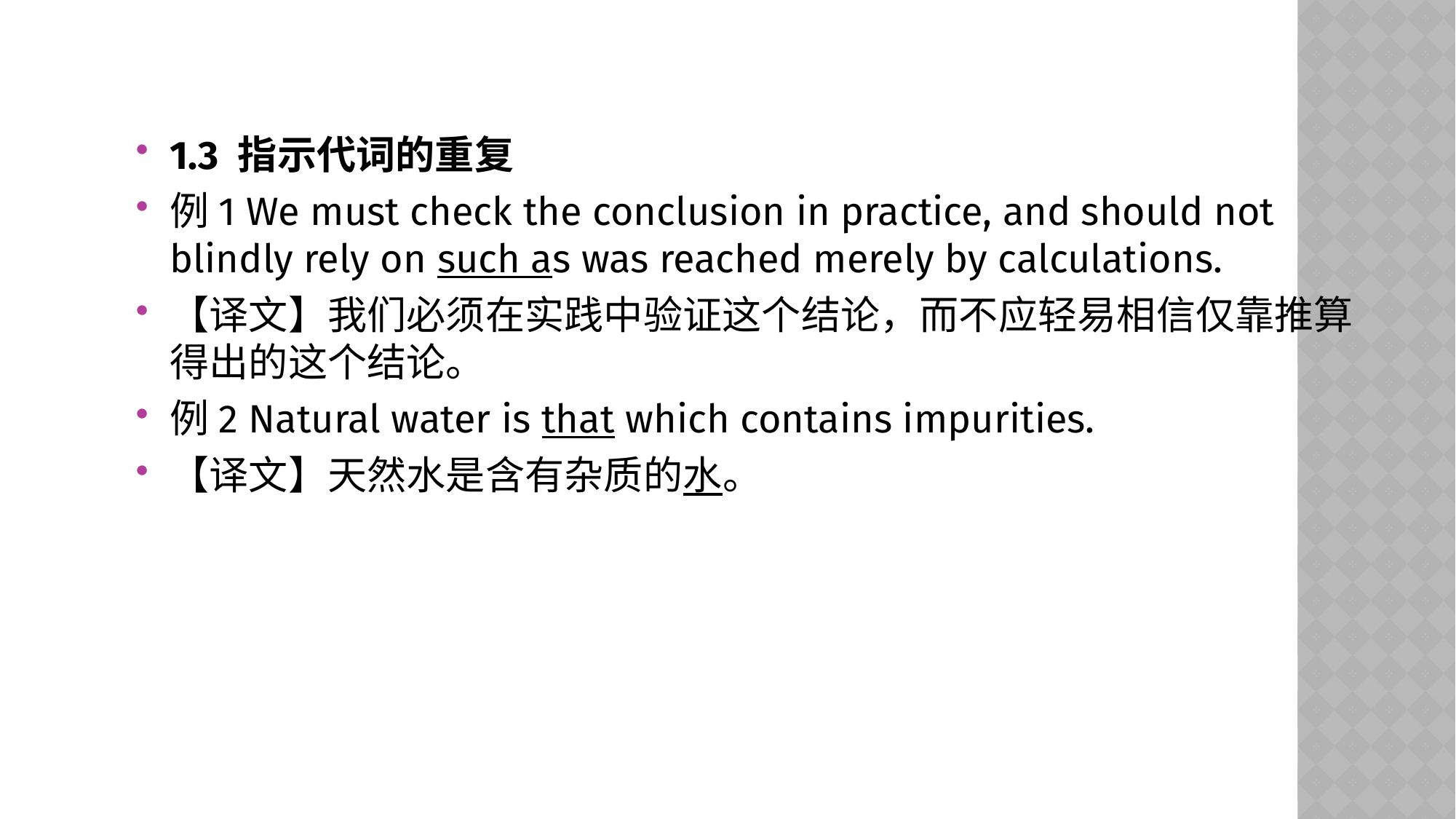

1.3 指示代词的重复
例1 We must check the conclusion in practice, and should not blindly rely on such as was reached merely by calculations.
【译文】我们必须在实践中验证这个结论，而不应轻易相信仅靠推算得出的这个结论。
例2 Natural water is that which contains impurities.
【译文】天然水是含有杂质的水。